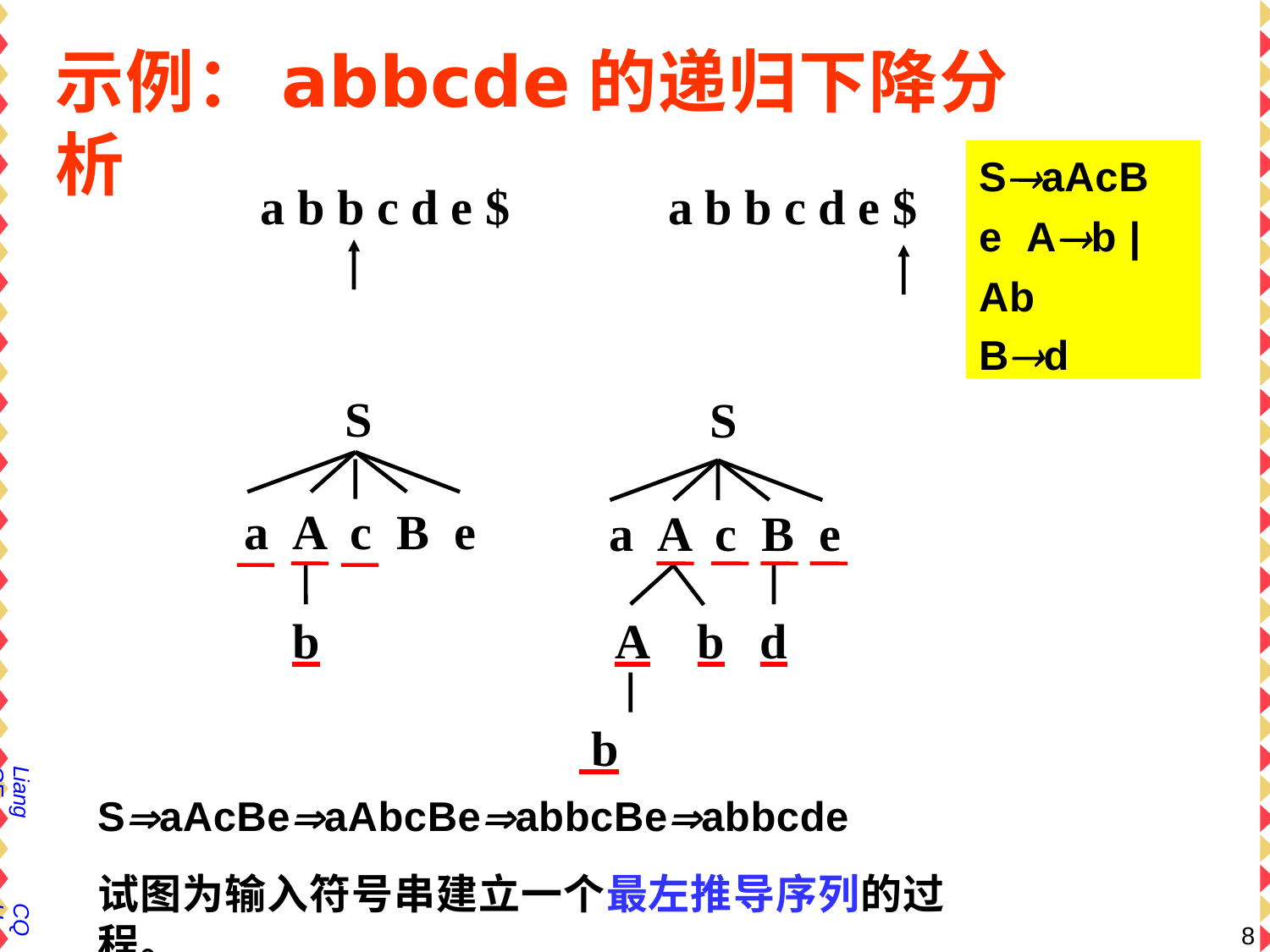

# 示例：abbcde的递归下降分析
S→aAcBe  A→b | Ab
B→d
a b b c d e $	a b b c d e $

S
S

a	A	c	B	e
a	A	c	B	e

b	A	b	d
 b
S⇒aAcBe⇒aAbcBe⇒abbcBe⇒abbcde
试图为输入符号串建立一个最左推导序列的过程。

Liang GE
CQU
8